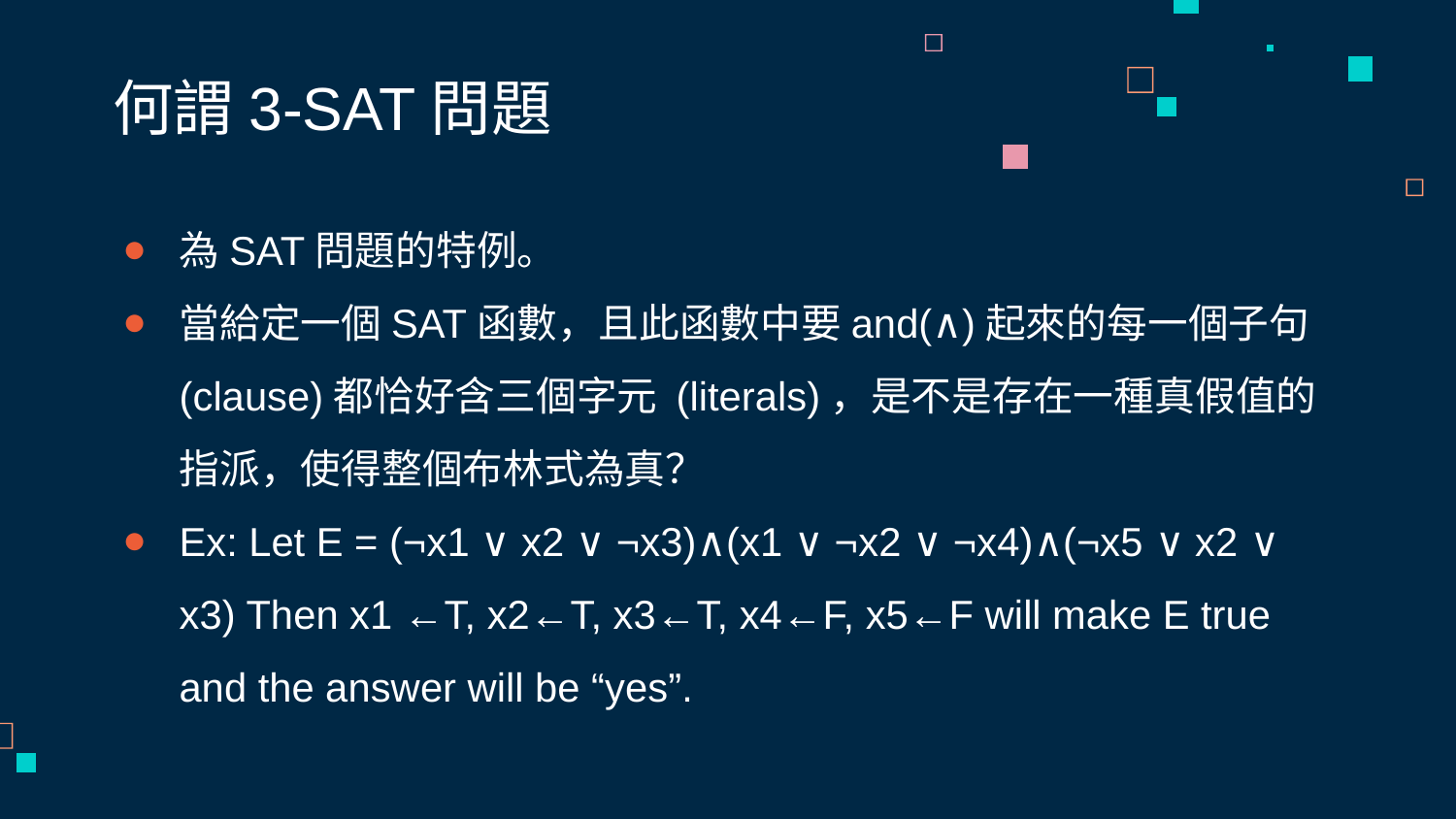

# 何謂3-SAT問題
為SAT問題的特例。
當給定一個SAT函數，且此函數中要and(∧)起來的每一個子句 (clause)都恰好含三個字元 (literals)，是不是存在一種真假值的指派，使得整個布林式為真？
Ex: Let E = (¬x1 ∨ x2 ∨ ¬x3)∧(x1 ∨ ¬x2 ∨ ¬x4)∧(¬x5 ∨ x2 ∨ x3) Then x1 ←T, x2←T, x3←T, x4←F, x5←F will make E true and the answer will be “yes”.